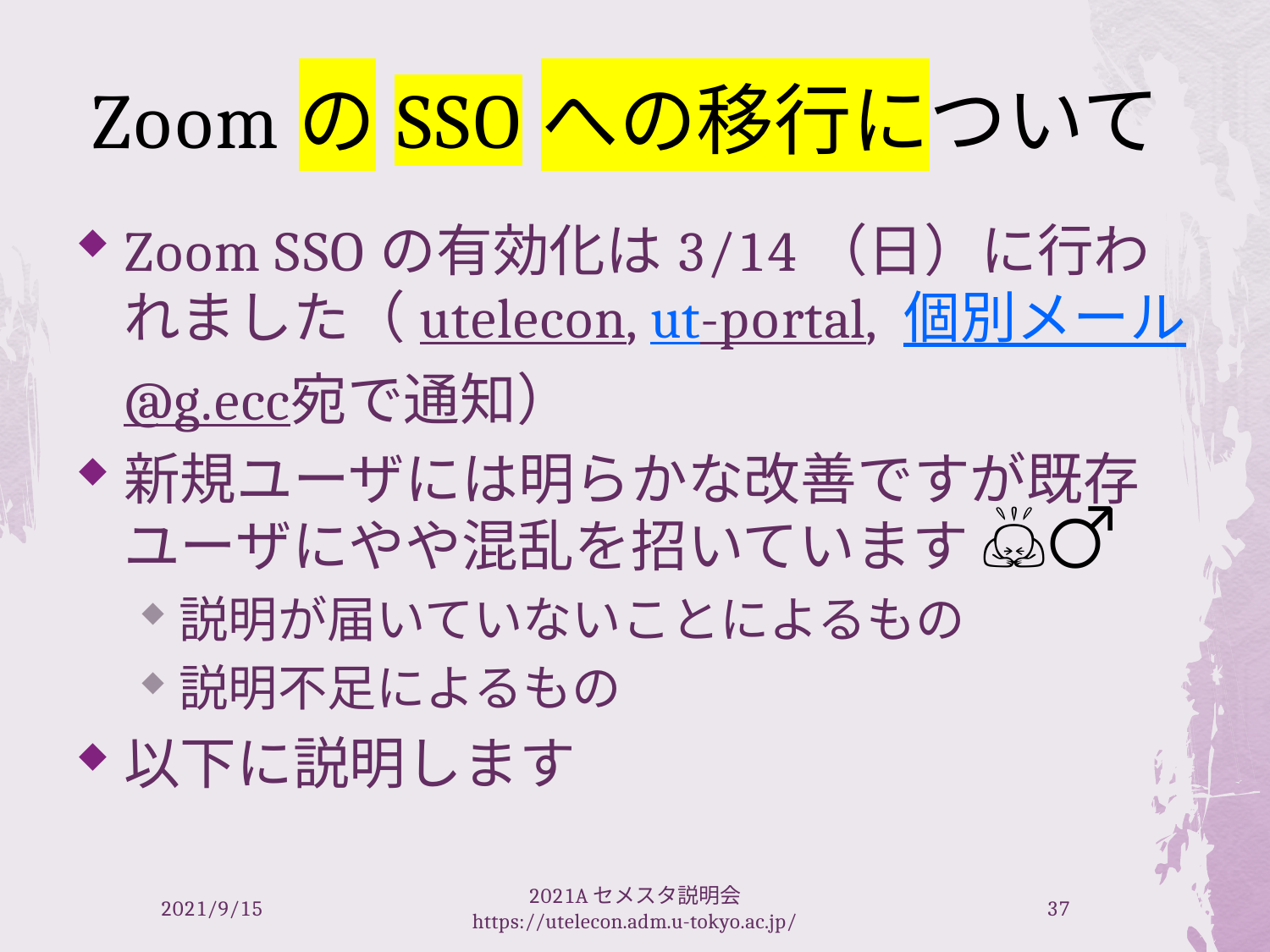

# ZoomのSSOへの移行について
Zoom SSOの有効化は3/14（日）に行われました（utelecon, ut-portal, 個別メール@g.ecc宛で通知）
新規ユーザには明らかな改善ですが既存ユーザにやや混乱を招いています
説明が届いていないことによるもの
説明不足によるもの
以下に説明します
🙇‍♂️
2021/9/15
2021Aセメスタ説明会 https://utelecon.adm.u-tokyo.ac.jp/
37